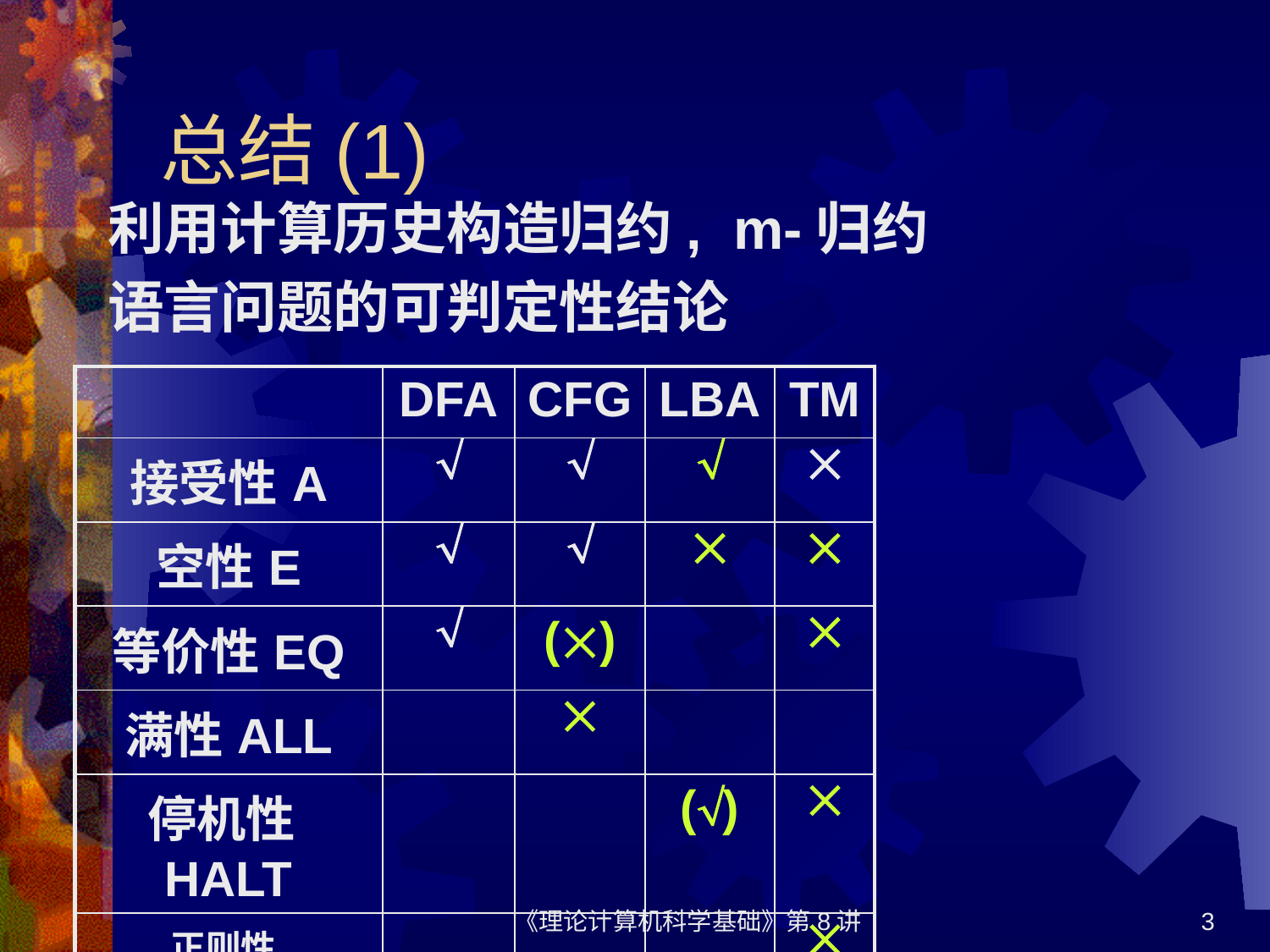

# 总结(1)
利用计算历史构造归约,  m-归约
语言问题的可判定性结论
|  | DFA | CFG | LBA | TM |
| --- | --- | --- | --- | --- |
| 接受性A | √ | √ | √ | × |
| 空性E | √ | √ | × | × |
| 等价性EQ | √ | (×) |  | × |
| 满性ALL |  | × |  |  |
| 停机性HALT |  |  | (√) | × |
| 正则性REGULAR |  |  |  | × |
《理论计算机科学基础》第8讲
3